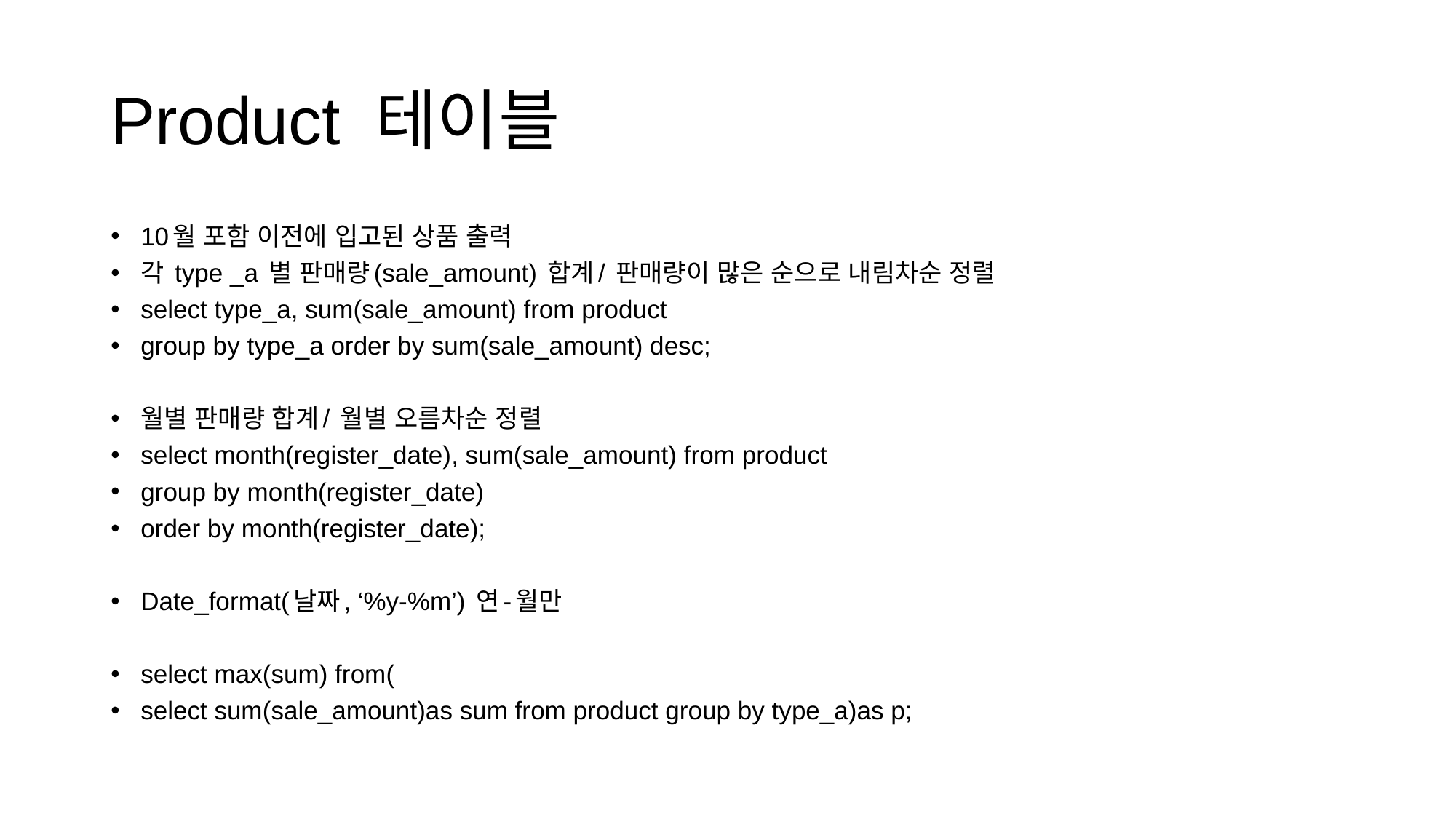

# Product 테이블
10월 포함 이전에 입고된 상품 출력
각 type _a 별 판매량(sale_amount) 합계/ 판매량이 많은 순으로 내림차순 정렬
select type_a, sum(sale_amount) from product
group by type_a order by sum(sale_amount) desc;

월별 판매량 합계/ 월별 오름차순 정렬
select month(register_date), sum(sale_amount) from product
group by month(register_date)
order by month(register_date);

Date_format(날짜, ‘%y-%m’) 연-월만

select max(sum) from(
select sum(sale_amount)as sum from product group by type_a)as p;